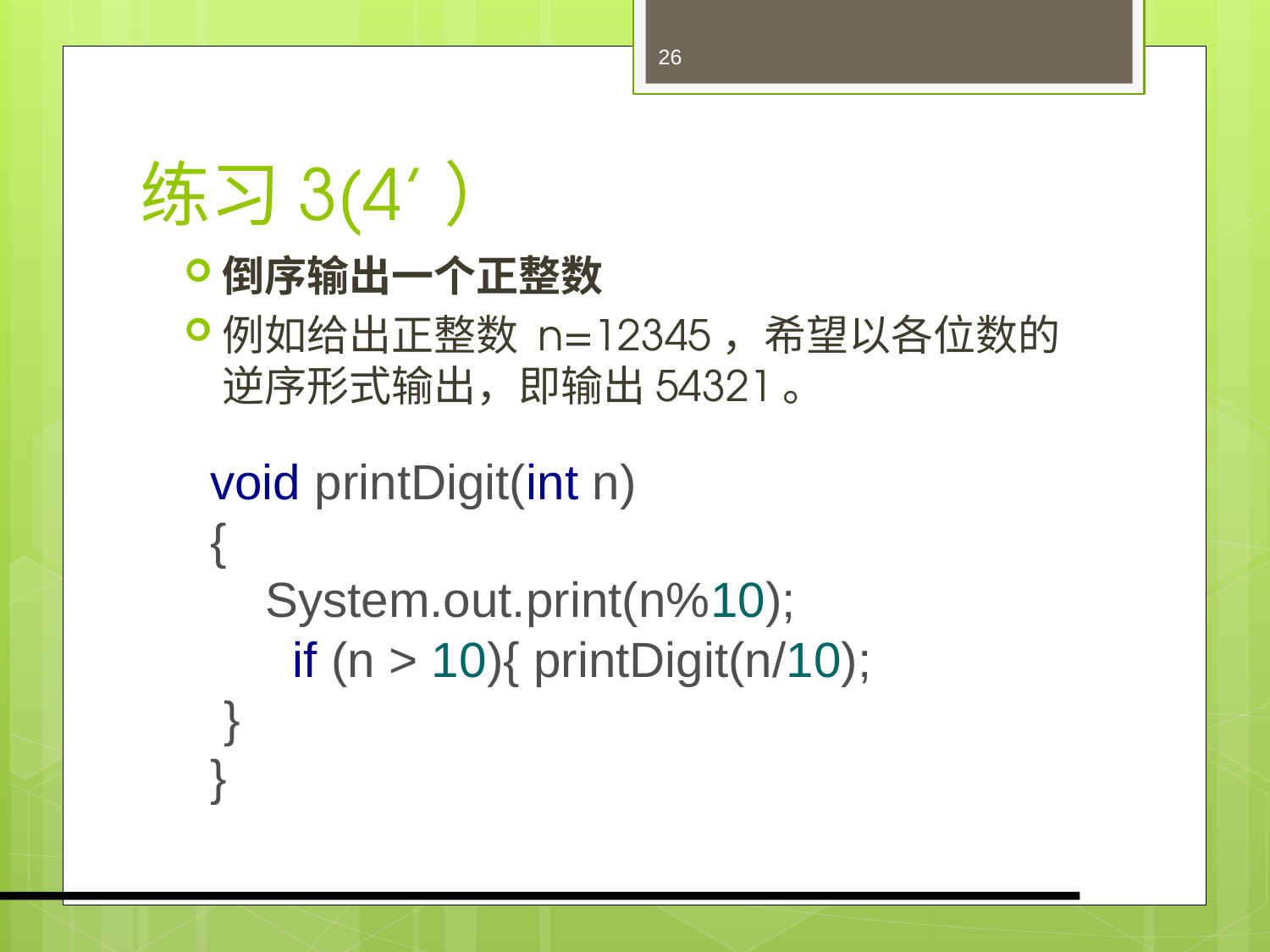

26
# 练习3(4’）
倒序输出一个正整数
例如给出正整数 n=12345，希望以各位数的逆序形式输出，即输出54321。

void printDigit(int n)
{
    System.out.print(n%10);
      if (n > 10){ printDigit(n/10);
 }
}